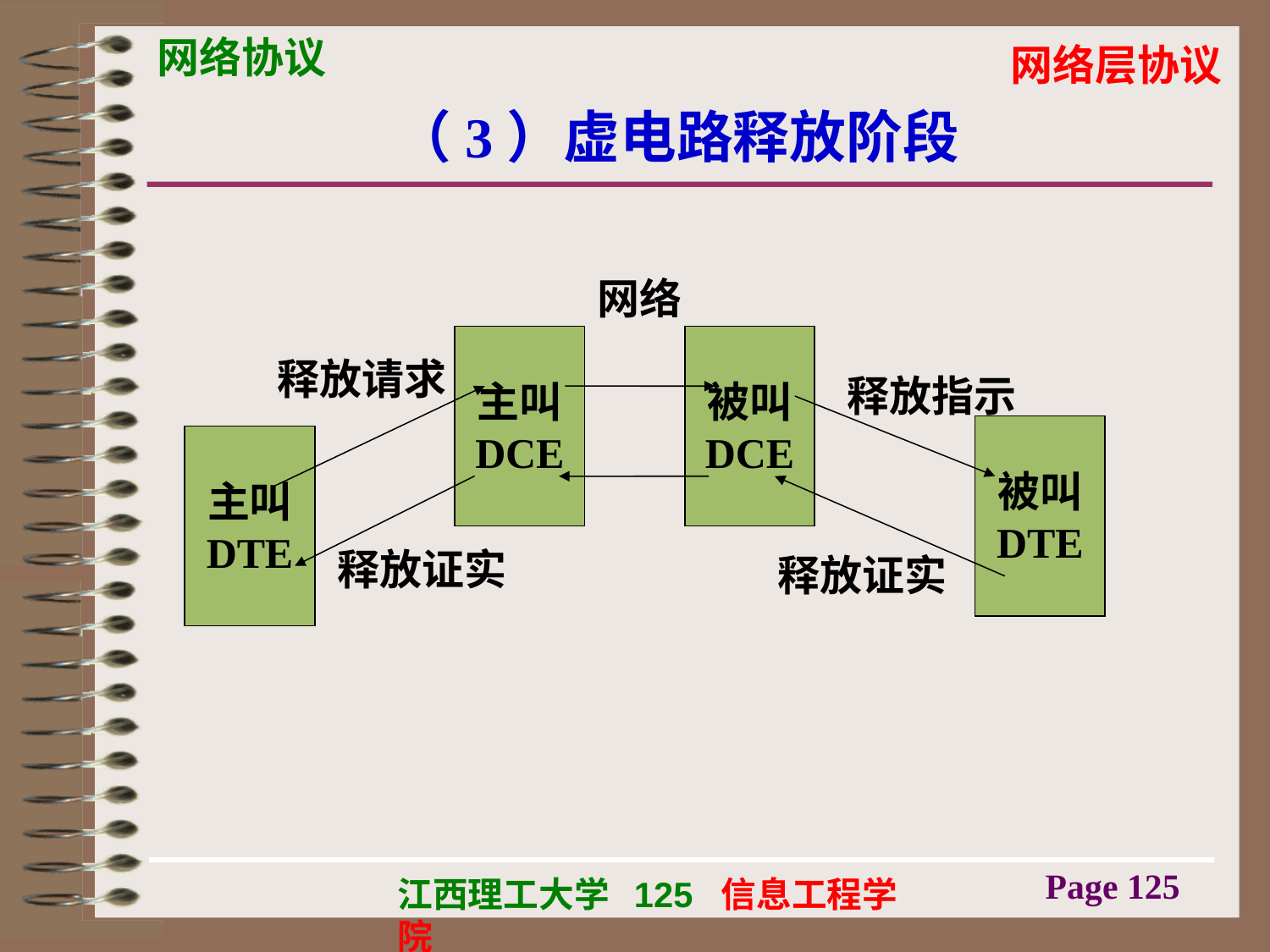

# （3）虚电路释放阶段
网络
主叫
DCE
被叫
DCE
释放请求
释放指示

被叫
DTE
主叫
DTE

释放证实
释放证实
Page 125